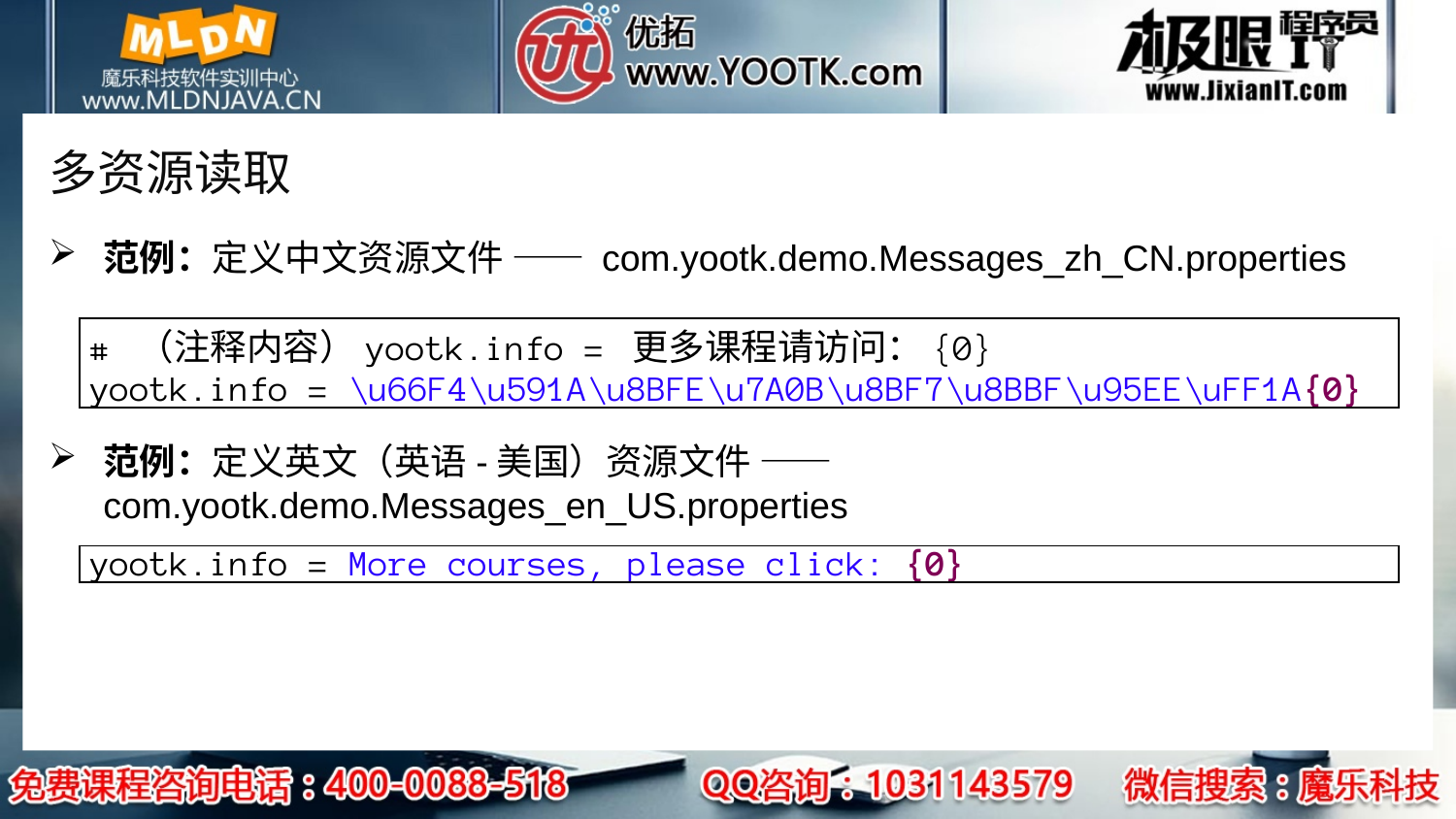

# 多资源读取
范例：定义中文资源文件 —— com.yootk.demo.Messages_zh_CN.properties

范例：定义英文（英语-美国）资源文件 —— com.yootk.demo.Messages_en_US.properties
| # （注释内容）yootk.info = 更多课程请访问：{0} yootk.info = \u66F4\u591A\u8BFE\u7A0B\u8BF7\u8BBF\u95EE\uFF1A{0} |
| --- |
| yootk.info = More courses, please click: {0} |
| --- |